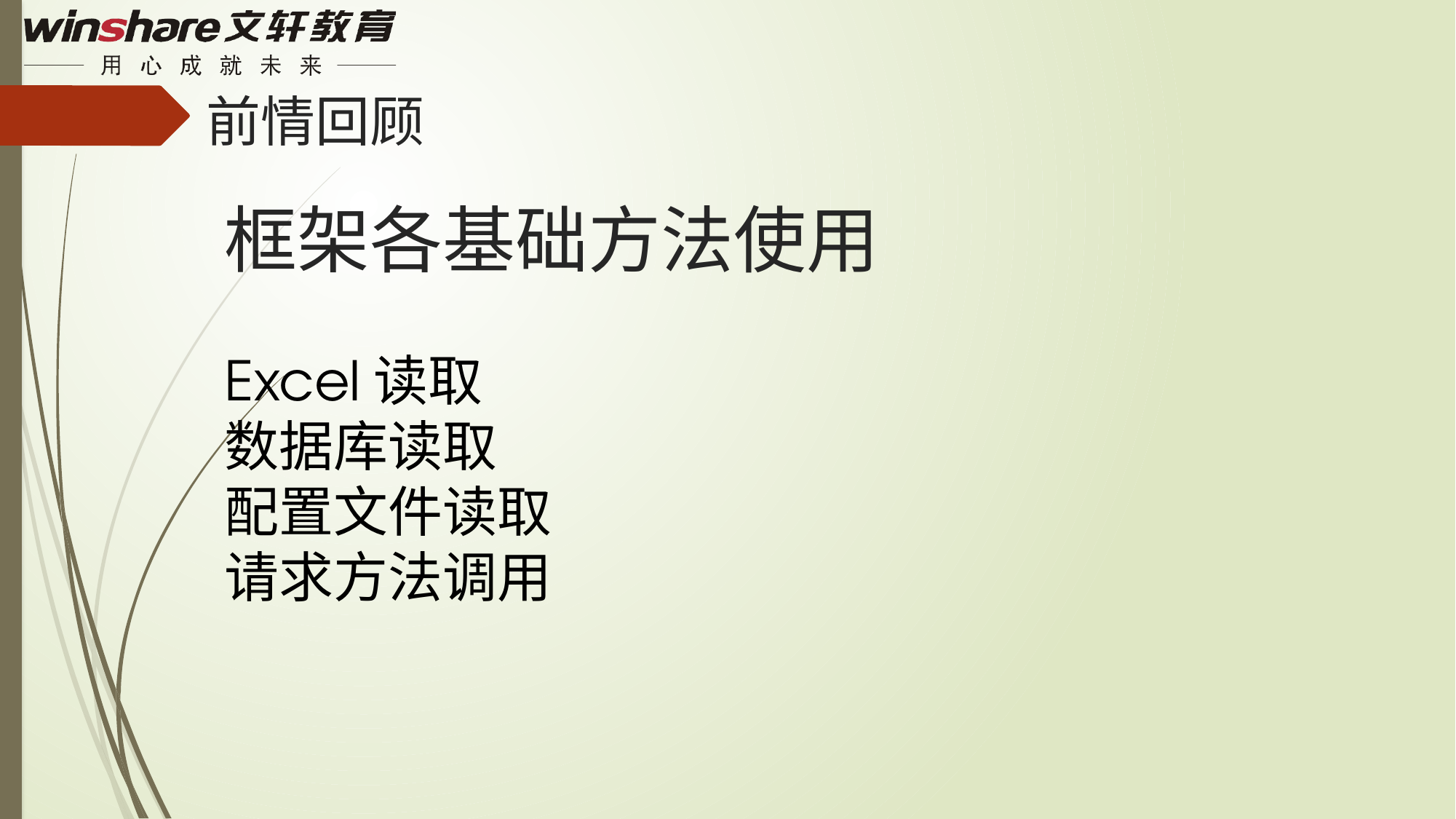

# 前情回顾
框架各基础方法使用

Excel读取
数据库读取
配置文件读取
请求方法调用